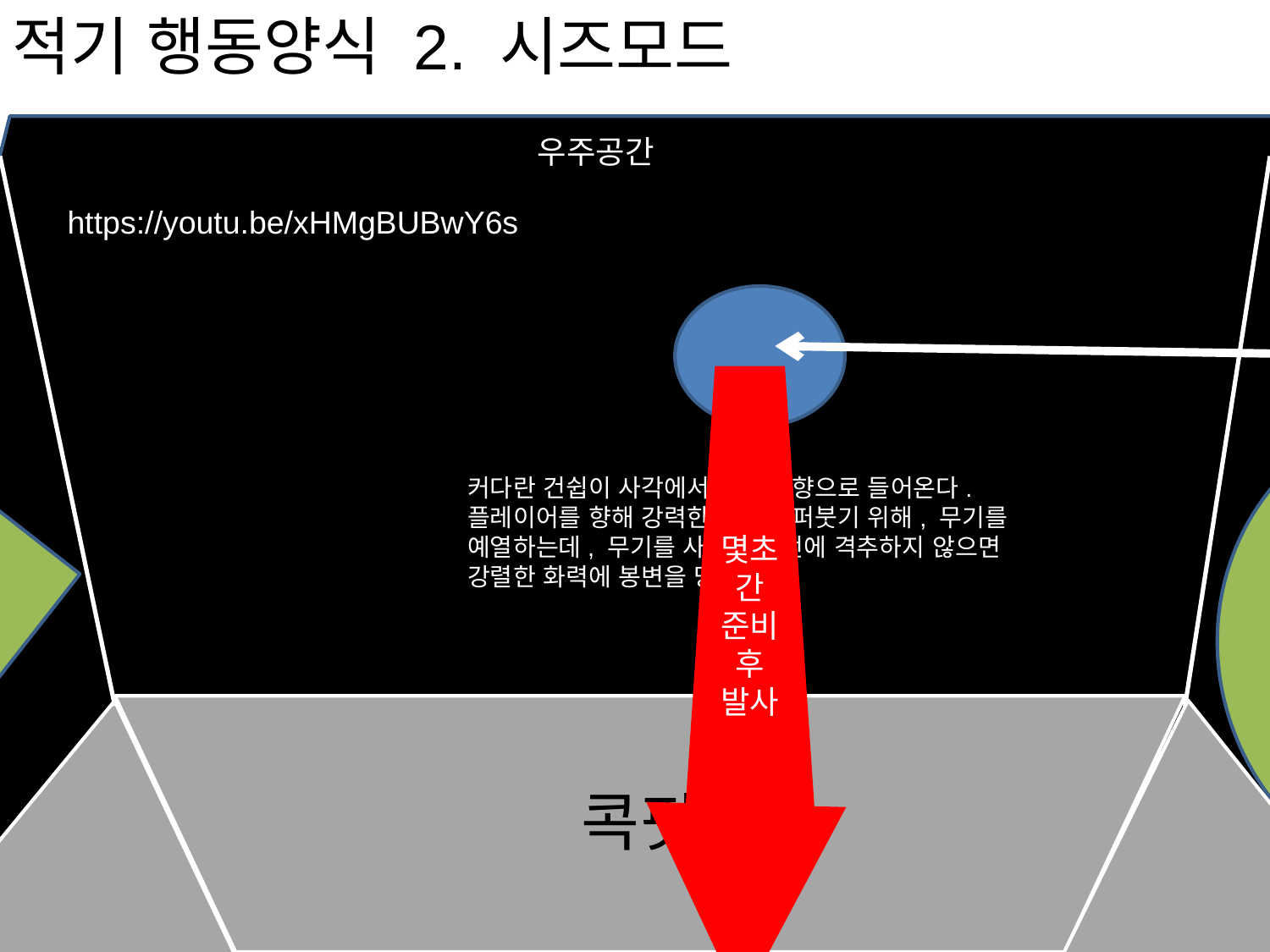

적기 행동양식 2. 시즈모드

우주공간
https://youtu.be/xHMgBUBwY6s

우주선
몇초간 준비후 발사
우주선
커다란 건쉽이 사각에서 측면 방향으로 들어온다. 플레이어를 향해 강력한 공격을 퍼붓기 위해, 무기를 예열하는데, 무기를 사용하기 전에 격추하지 않으면 강렬한 화력에 봉변을 당한다.

콕핏